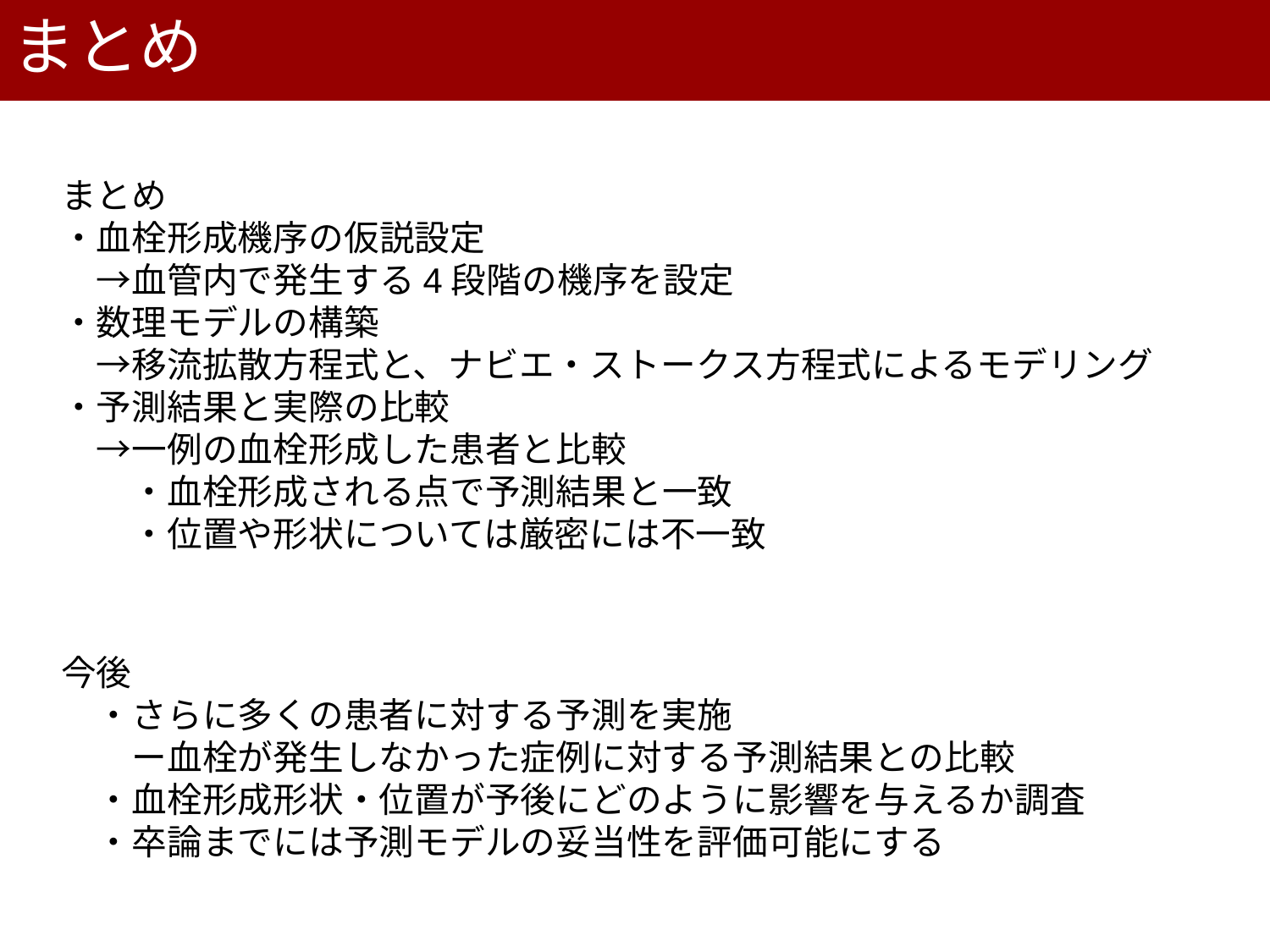

まとめ
まとめ
・血栓形成機序の仮説設定
　→血管内で発生する4段階の機序を設定
・数理モデルの構築
　→移流拡散方程式と、ナビエ・ストークス方程式によるモデリング
・予測結果と実際の比較
　→一例の血栓形成した患者と比較
　　・血栓形成される点で予測結果と一致
　　・位置や形状については厳密には不一致
今後
　・さらに多くの患者に対する予測を実施
　　ー血栓が発生しなかった症例に対する予測結果との比較
　・血栓形成形状・位置が予後にどのように影響を与えるか調査
　・卒論までには予測モデルの妥当性を評価可能にする